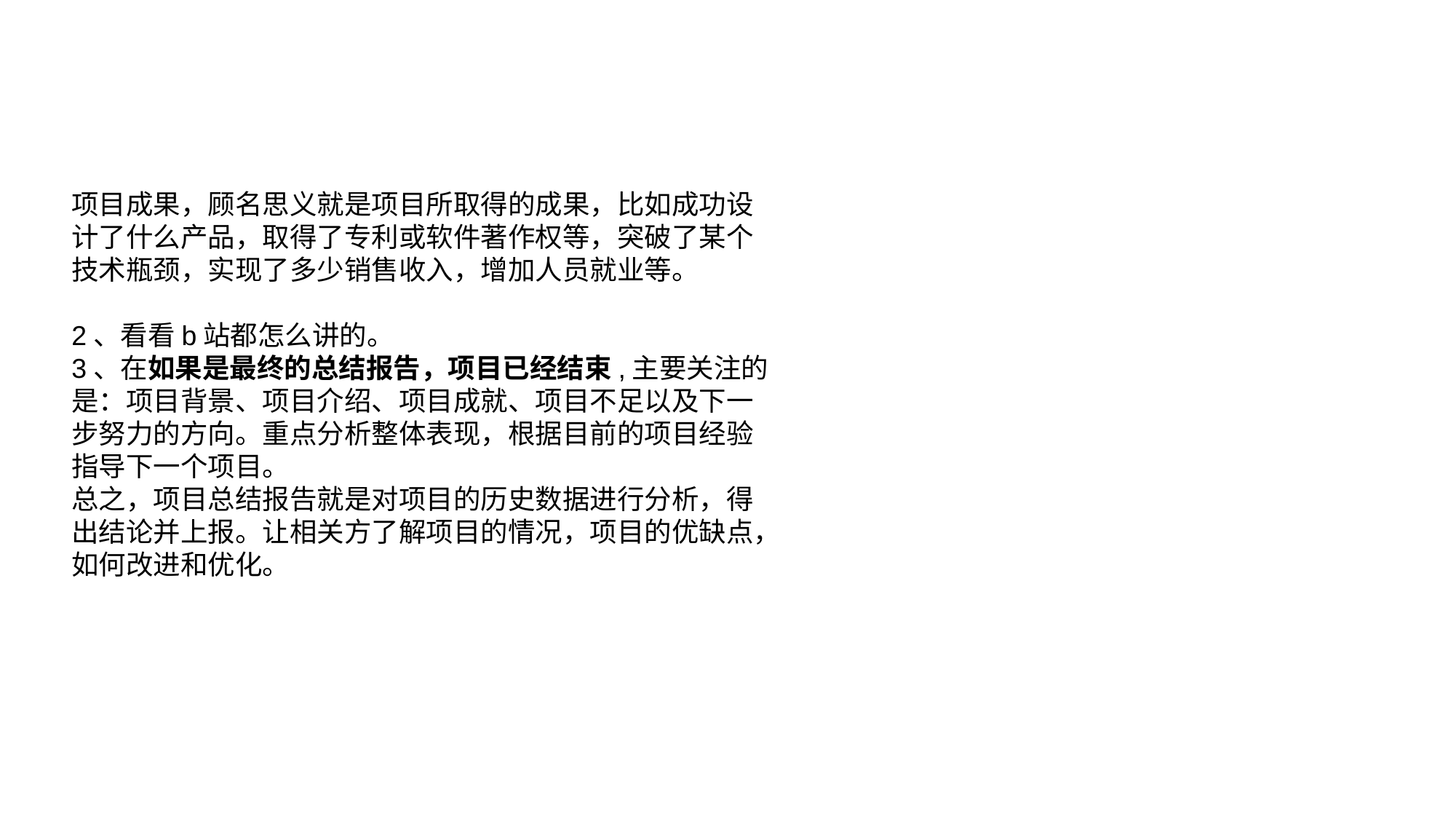

项目成果，顾名思义就是项目所取得的成果，比如成功设计了什么产品，取得了专利或软件著作权等，突破了某个技术瓶颈，实现了多少销售收入，增加人员就业等。

2、看看b站都怎么讲的。
3、在如果是最终的总结报告，项目已经结束,主要关注的是：项目背景、项目介绍、项目成就、项目不足以及下一步努力的方向。重点分析整体表现，根据目前的项目经验指导下一个项目。
总之，项目总结报告就是对项目的历史数据进行分析，得出结论并上报。让相关方了解项目的情况，项目的优缺点，如何改进和优化。